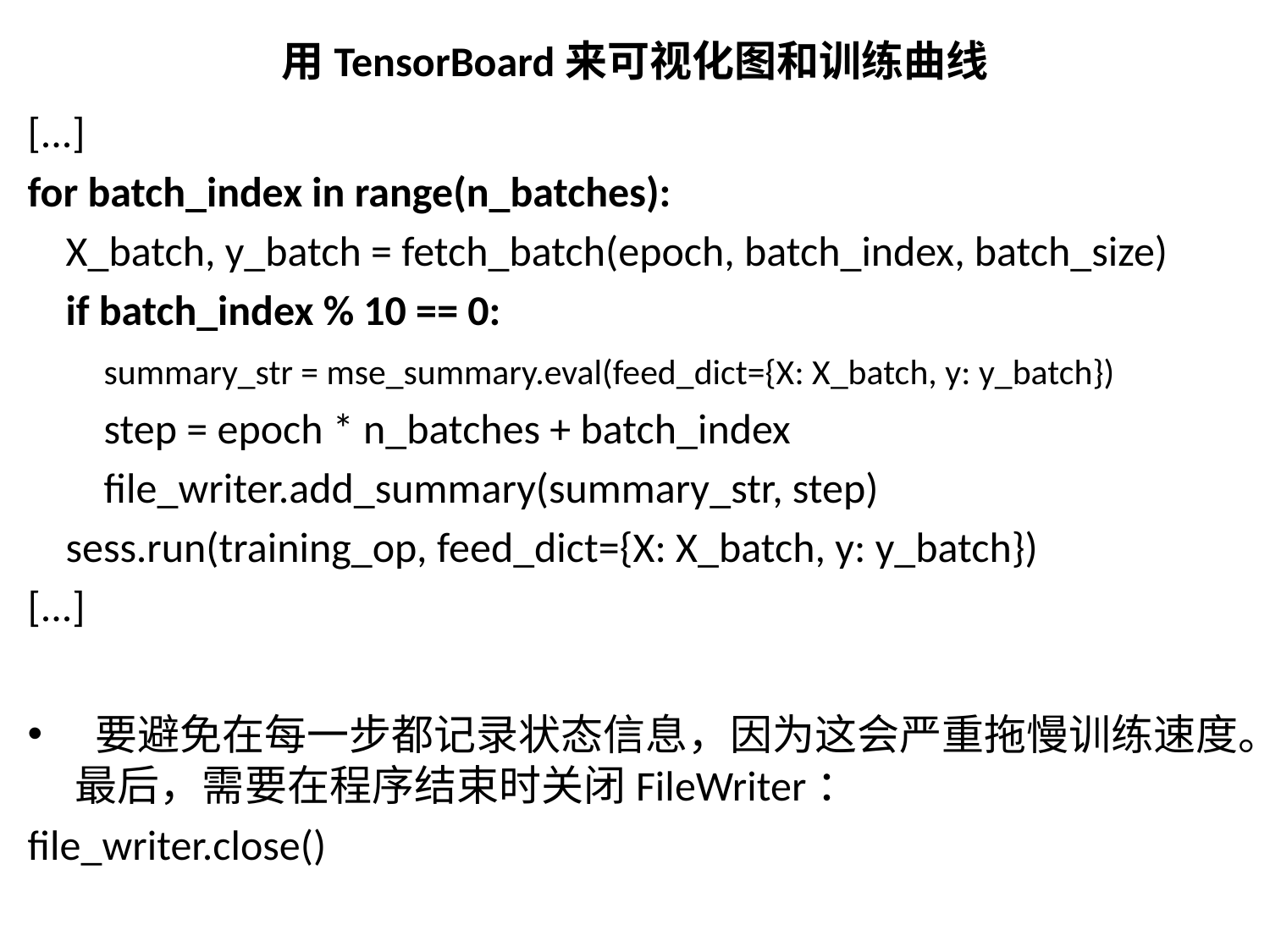

# 用TensorBoard来可视化图和训练曲线
[...]
for batch_index in range(n_batches):
    X_batch, y_batch = fetch_batch(epoch, batch_index, batch_size)
    if batch_index % 10 == 0:
        summary_str = mse_summary.eval(feed_dict={X: X_batch, y: y_batch})
        step = epoch * n_batches + batch_index
        file_writer.add_summary(summary_str, step)
    sess.run(training_op, feed_dict={X: X_batch, y: y_batch})
[...]

 要避免在每一步都记录状态信息，因为这会严重拖慢训练速度。最后，需要在程序结束时关闭FileWriter：
file_writer.close()